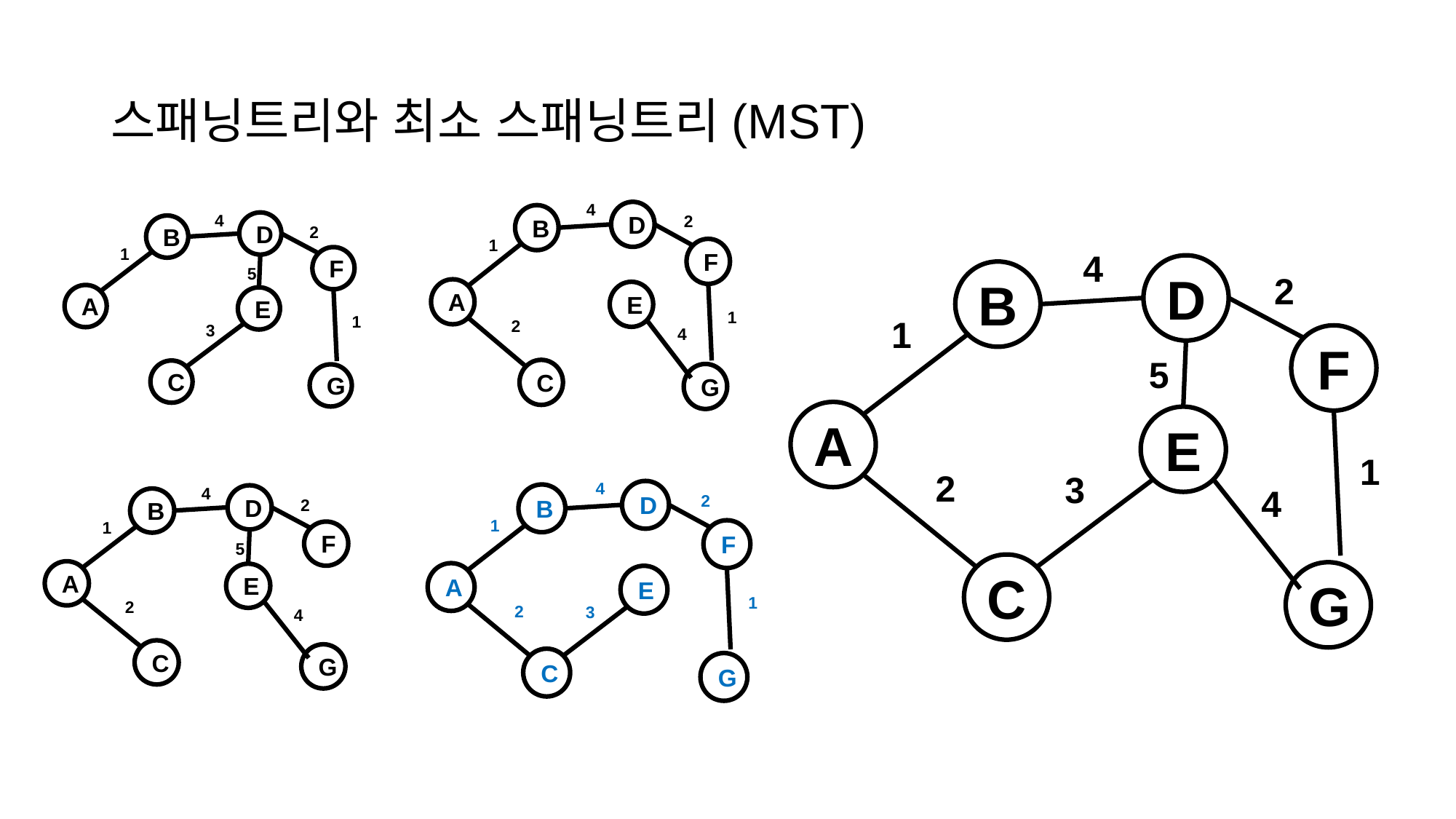

# 스패닝트리와 최소 스패닝트리(MST)
4
D
B
F
A
E
C
G
2
1
1
2
4
4
D
B
F
A
E
C
G
2
1
5
1
3

4
D
B
F
A
E
C
G
2
1
5
1
2
3
4
4
D
B
F
A
E
C
G
2
1
1
2
3
4
D
B
F
A
E
C
G
2
1
5
2
4